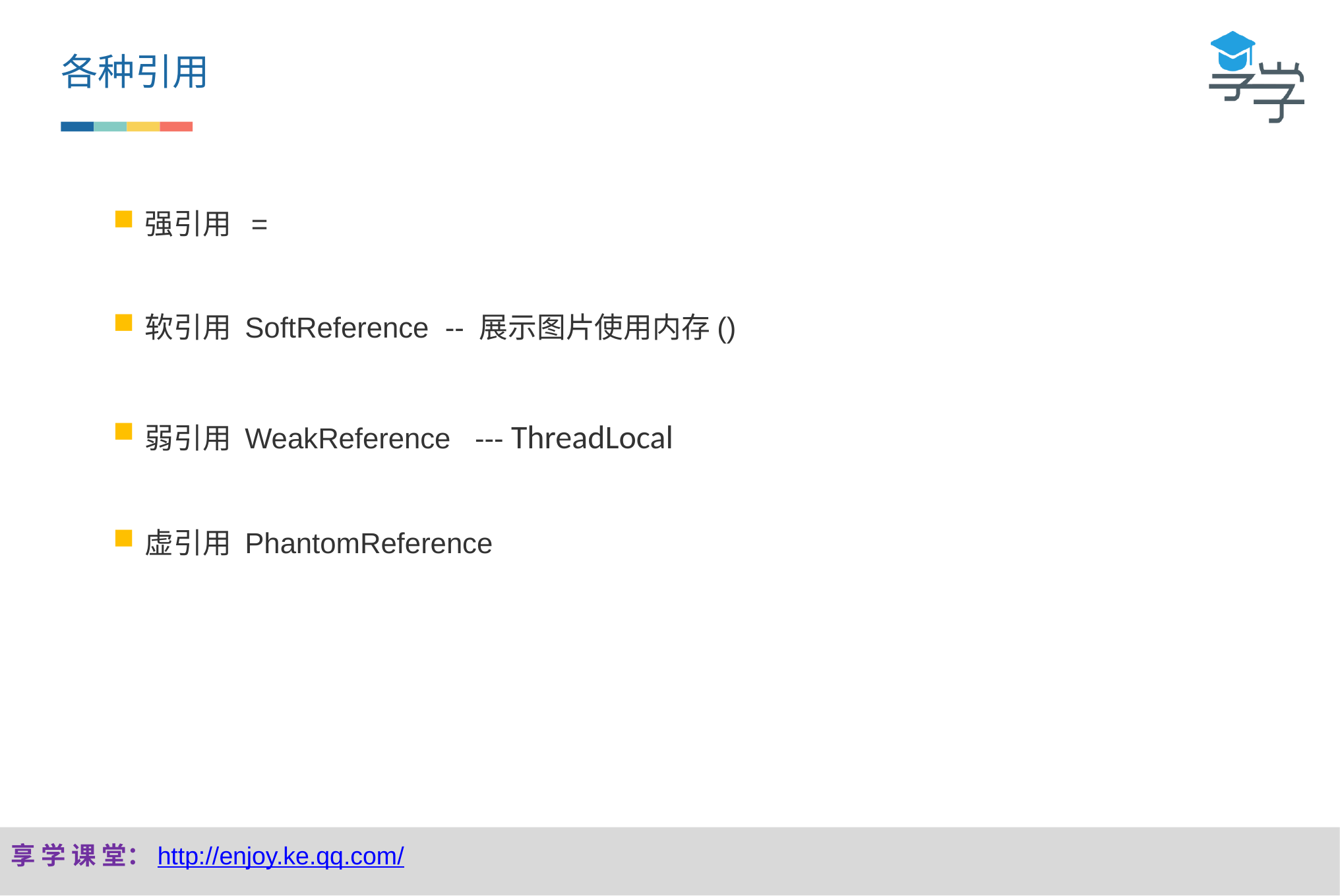

各种引用

强引用  =

软引用 SoftReference  -- 展示图片使用内存()

弱引用 WeakReference   --- ThreadLocal

虚引用 PhantomReference